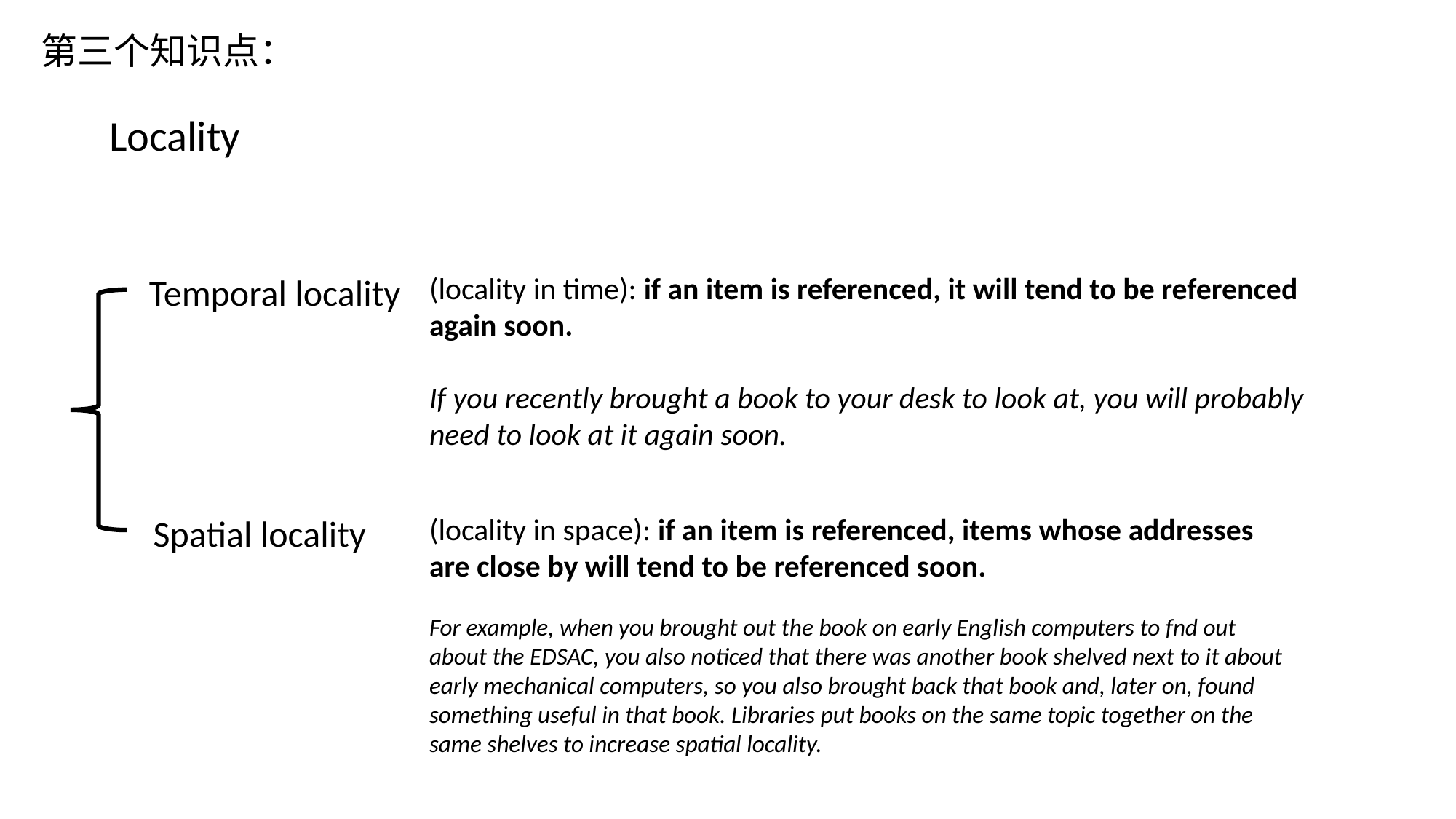

第三个知识点：
Locality
Temporal locality
(locality in time): if an item is referenced, it will tend to be referenced again soon.

If you recently brought a book to your desk to look at, you will probably need to look at it again soon.

(locality in space): if an item is referenced, items whose addresses are close by will tend to be referenced soon.
Spatial locality
For example, when you brought out the book on early English computers to fnd out about the EDSAC, you also noticed that there was another book shelved next to it about early mechanical computers, so you also brought back that book and, later on, found something useful in that book. Libraries put books on the same topic together on the same shelves to increase spatial locality.